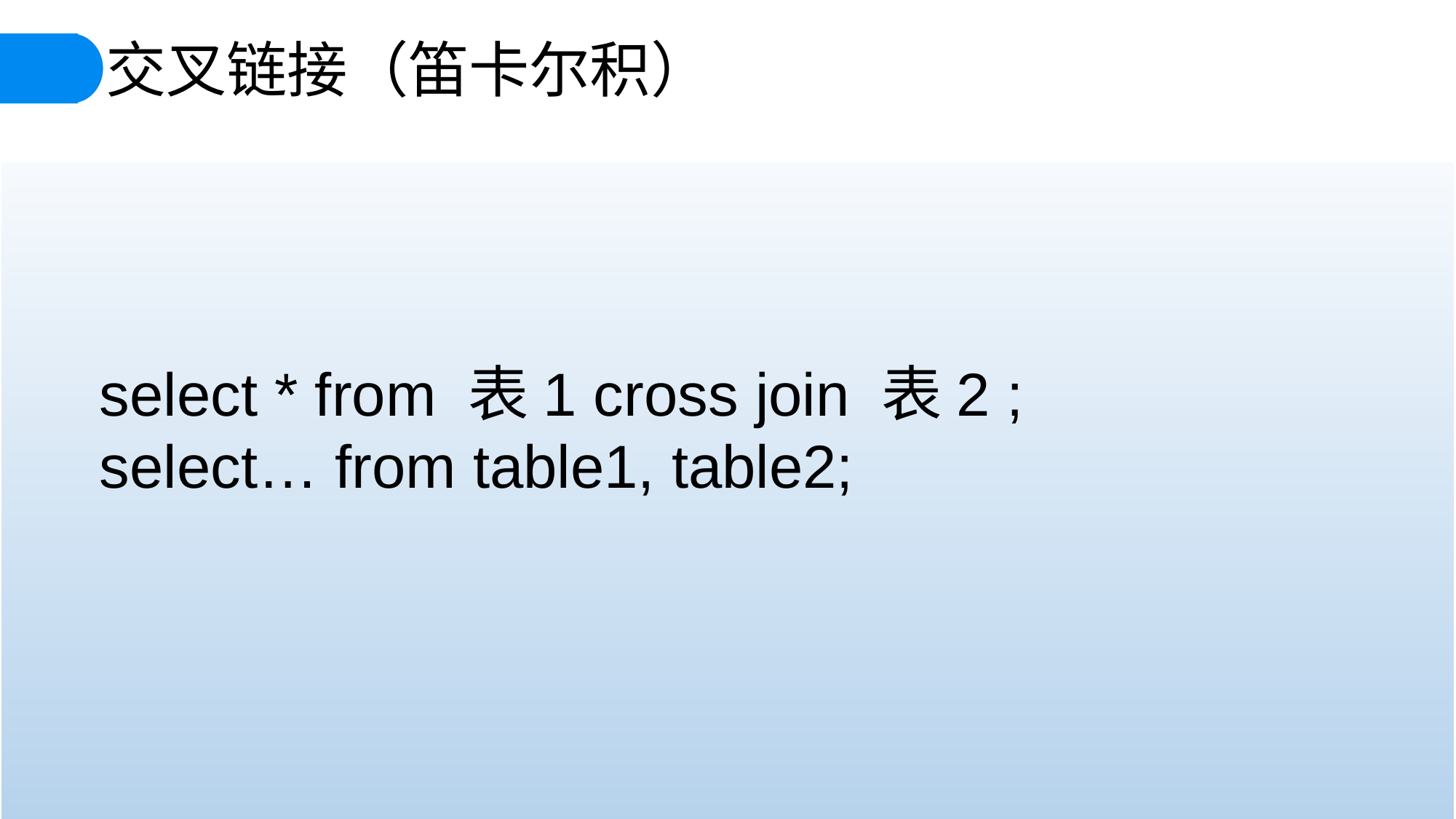

交叉链接（笛卡尔积）

select * from 表1 cross join 表2 ;
select… from table1, table2;